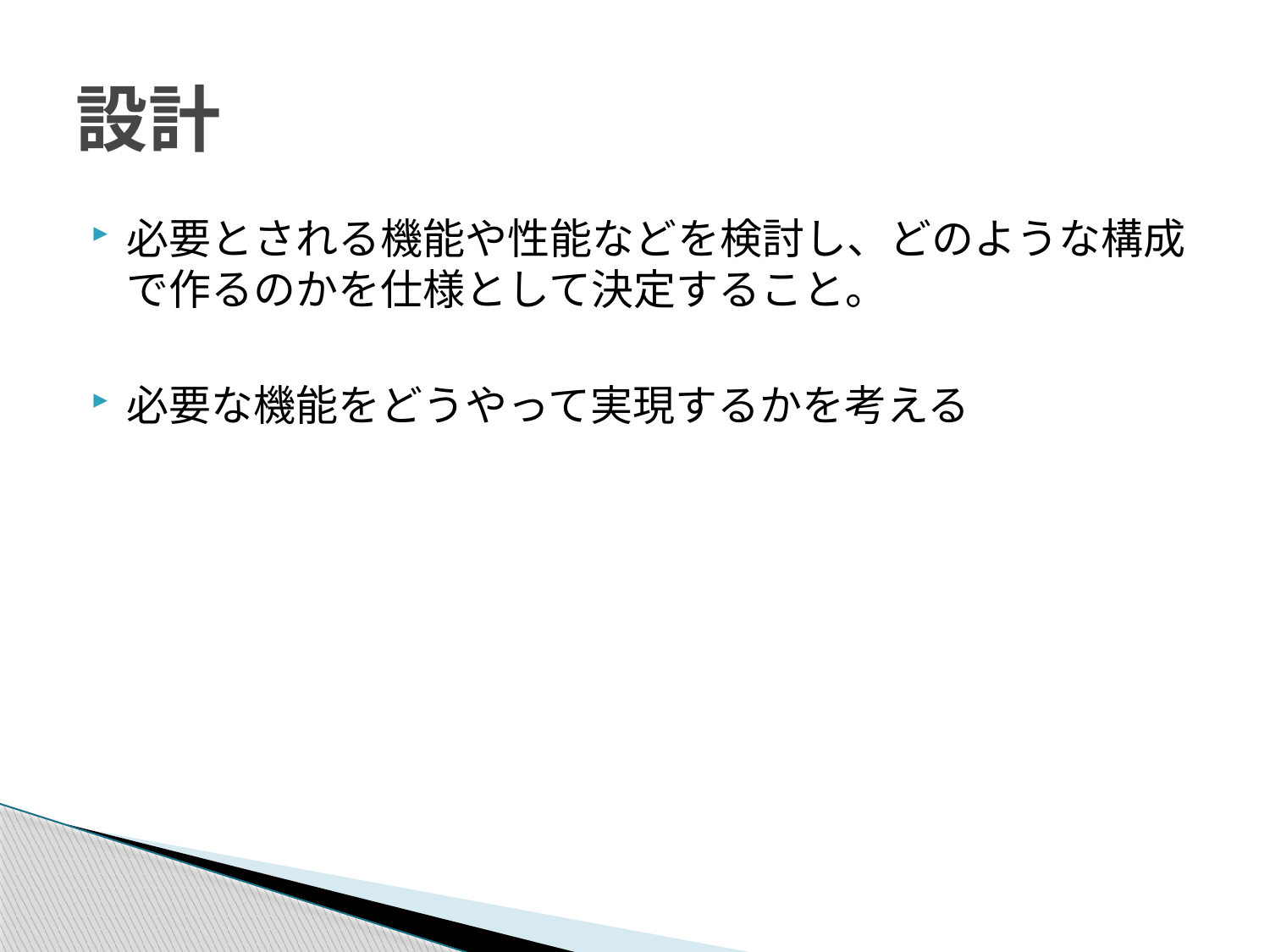

# 設計
必要とされる機能や性能などを検討し、どのような構成で作るのかを仕様として決定すること。

必要な機能をどうやって実現するかを考える